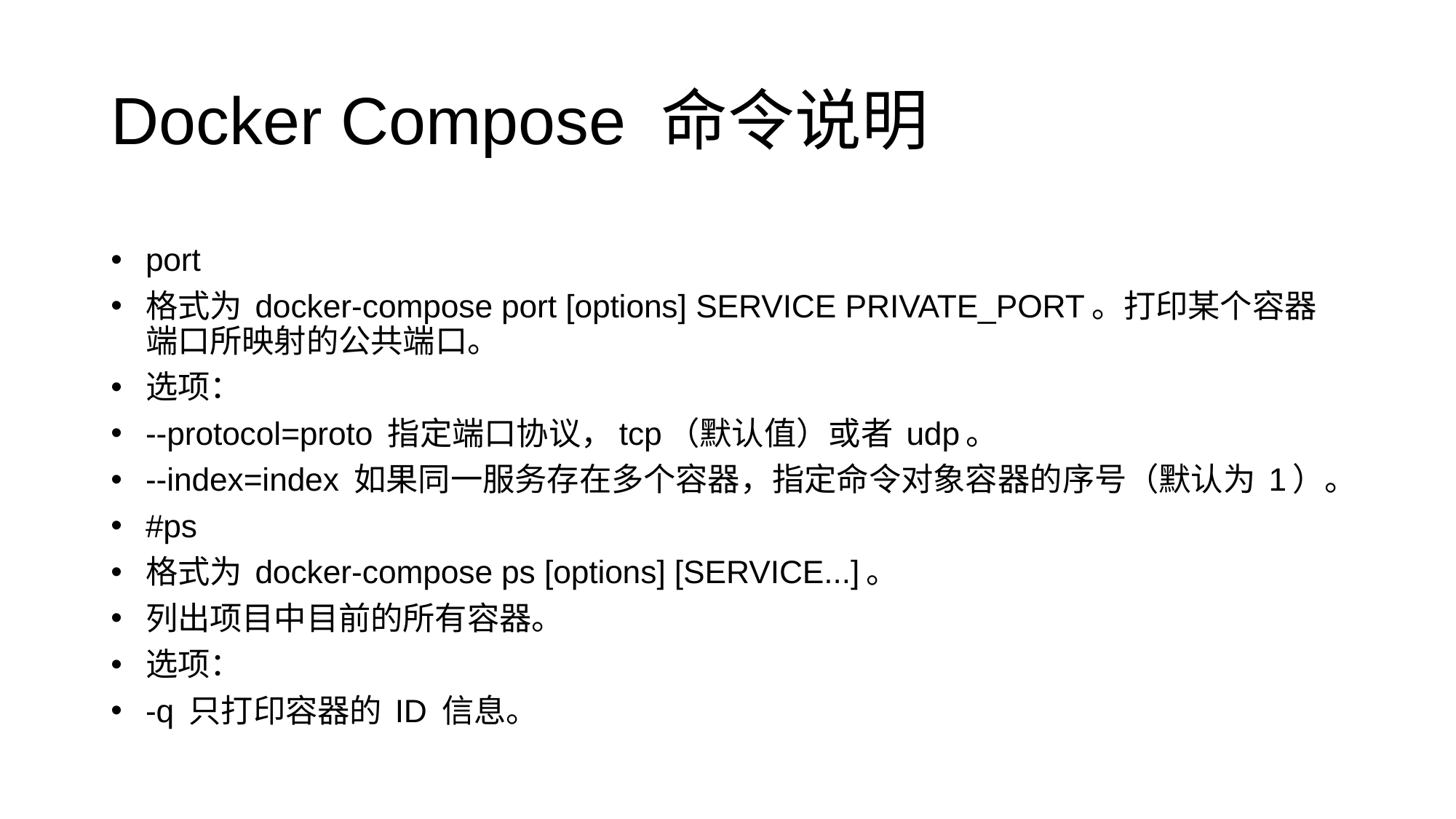

# Docker Compose 命令说明
port
格式为 docker-compose port [options] SERVICE PRIVATE_PORT。打印某个容器端口所映射的公共端口。
选项：
--protocol=proto 指定端口协议，tcp（默认值）或者 udp。
--index=index 如果同一服务存在多个容器，指定命令对象容器的序号（默认为 1）。
#ps
格式为 docker-compose ps [options] [SERVICE...]。
列出项目中目前的所有容器。
选项：
-q 只打印容器的 ID 信息。